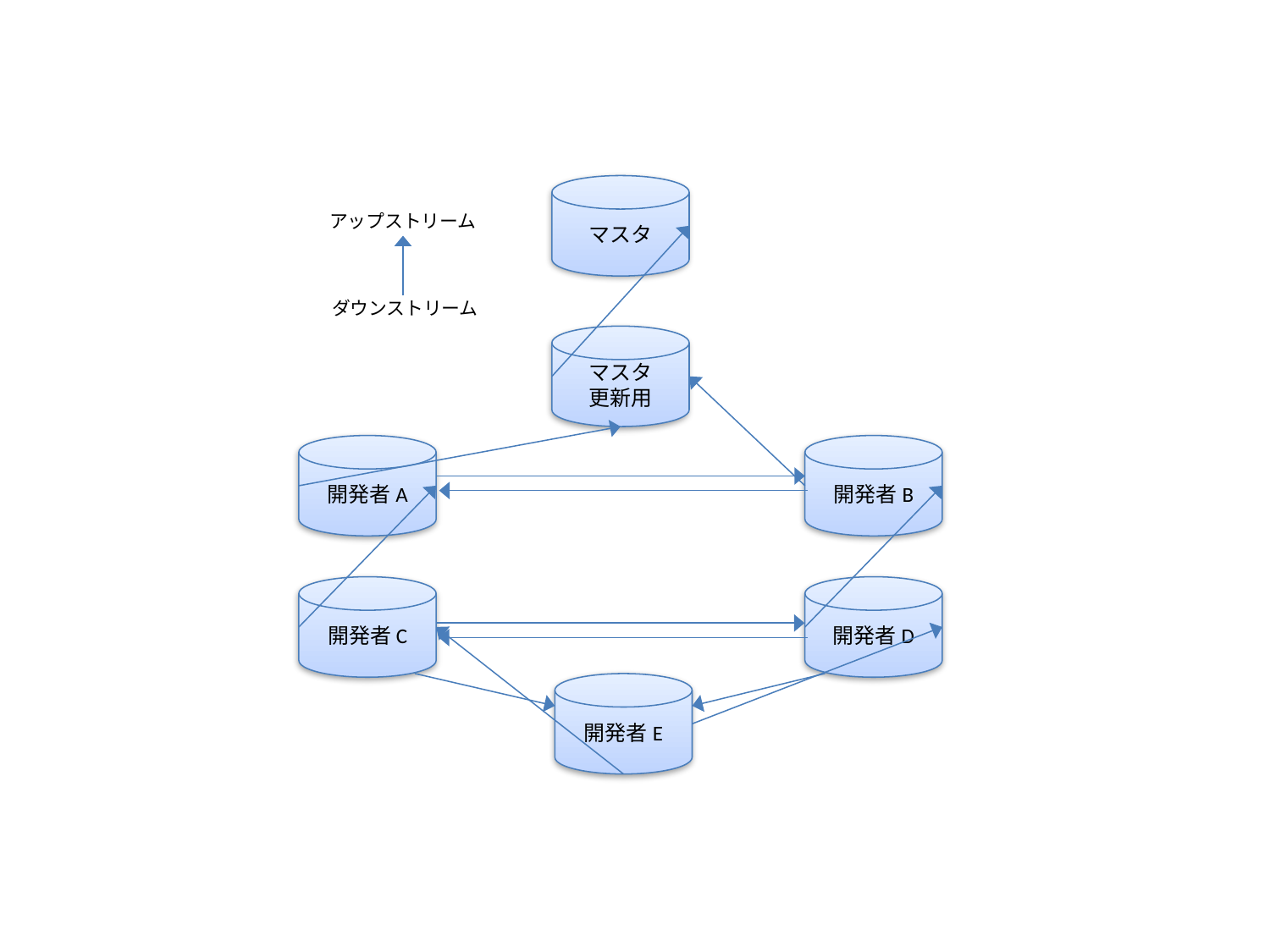

マスタ
アップストリーム
ダウンストリーム
マスタ
更新用
開発者A
開発者B
開発者C
開発者D
開発者E